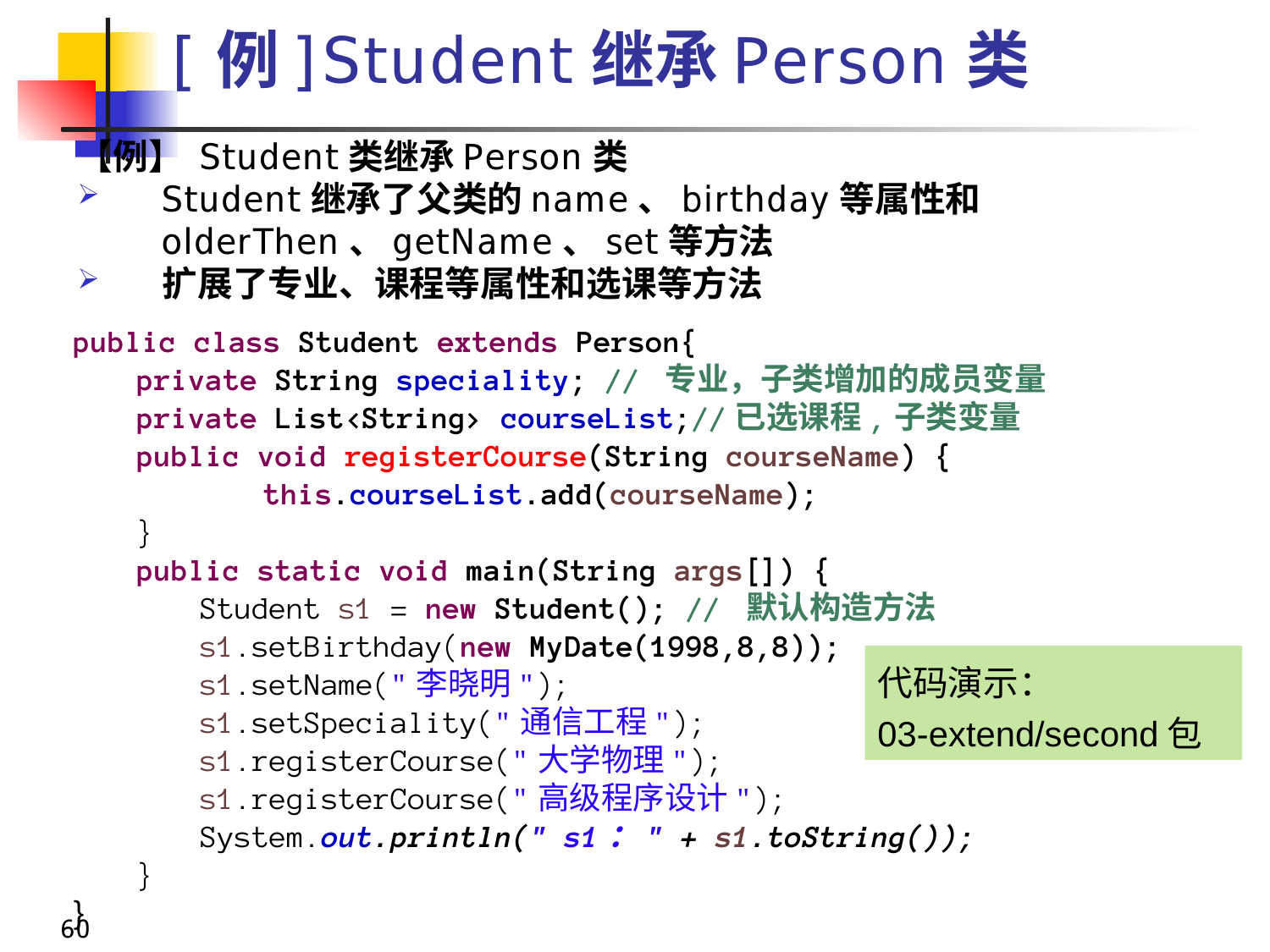

# [例]Student继承Person类
【例】 Student类继承Person类
Student继承了父类的name、birthday等属性和olderThen、getName、set等方法
扩展了专业、课程等属性和选课等方法
public class Student extends Person{
private String speciality; // 专业，子类增加的成员变量
private List<String> courseList;//已选课程,子类变量
public void registerCourse(String courseName) {
	this.courseList.add(courseName);
}
public static void main(String args[]) {
Student s1 = new Student(); // 默认构造方法
s1.setBirthday(new MyDate(1998,8,8));
s1.setName("李晓明");
s1.setSpeciality("通信工程");
s1.registerCourse("大学物理");
s1.registerCourse("高级程序设计");
System.out.println(" s1：" + s1.toString());
}
}
代码演示：
03-extend/second包
60